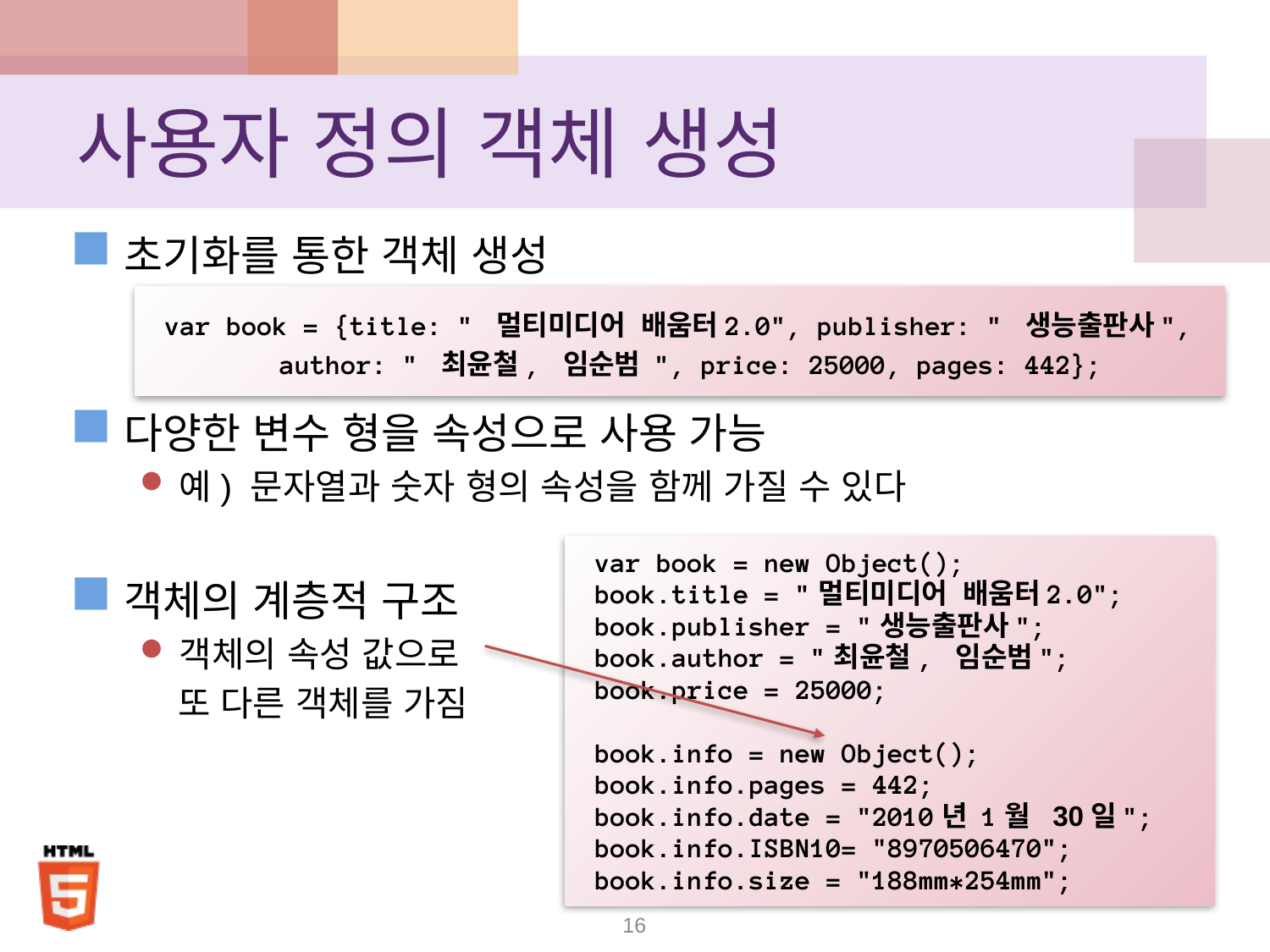

# 사용자 정의 객체 생성
초기화를 통한 객체 생성

다양한 변수 형을 속성으로 사용 가능
예) 문자열과 숫자 형의 속성을 함께 가질 수 있다

객체의 계층적 구조
객체의 속성 값으로
   또 다른 객체를 가짐
var book = {title: " 멀티미디어 배움터2.0", publisher: " 생능출판사",
author: " 최윤철, 임순범 ", price: 25000, pages: 442};
var book = new Object();
book.title = "멀티미디어 배움터2.0";
book.publisher = "생능출판사";
book.author = "최윤철, 임순범";
book.price = 25000;

book.info = new Object();
book.info.pages = 442;
book.info.date = "2010년 1월 30일";
book.info.ISBN10= "8970506470";
book.info.size = "188mm*254mm";
16